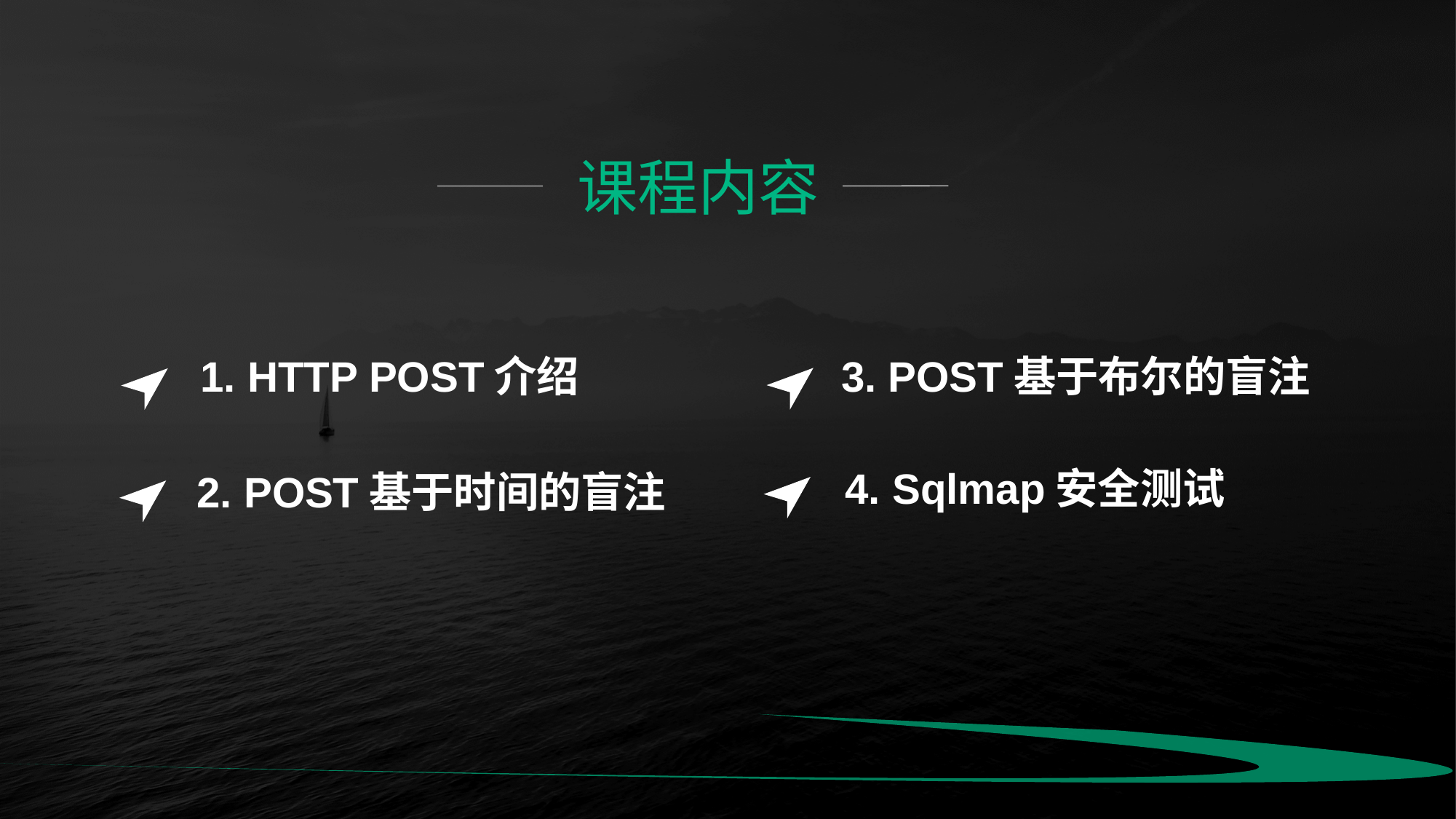

课程内容
3. POST基于布尔的盲注

4. Sqlmap安全测试

1. HTTP POST介绍

2. POST基于时间的盲注